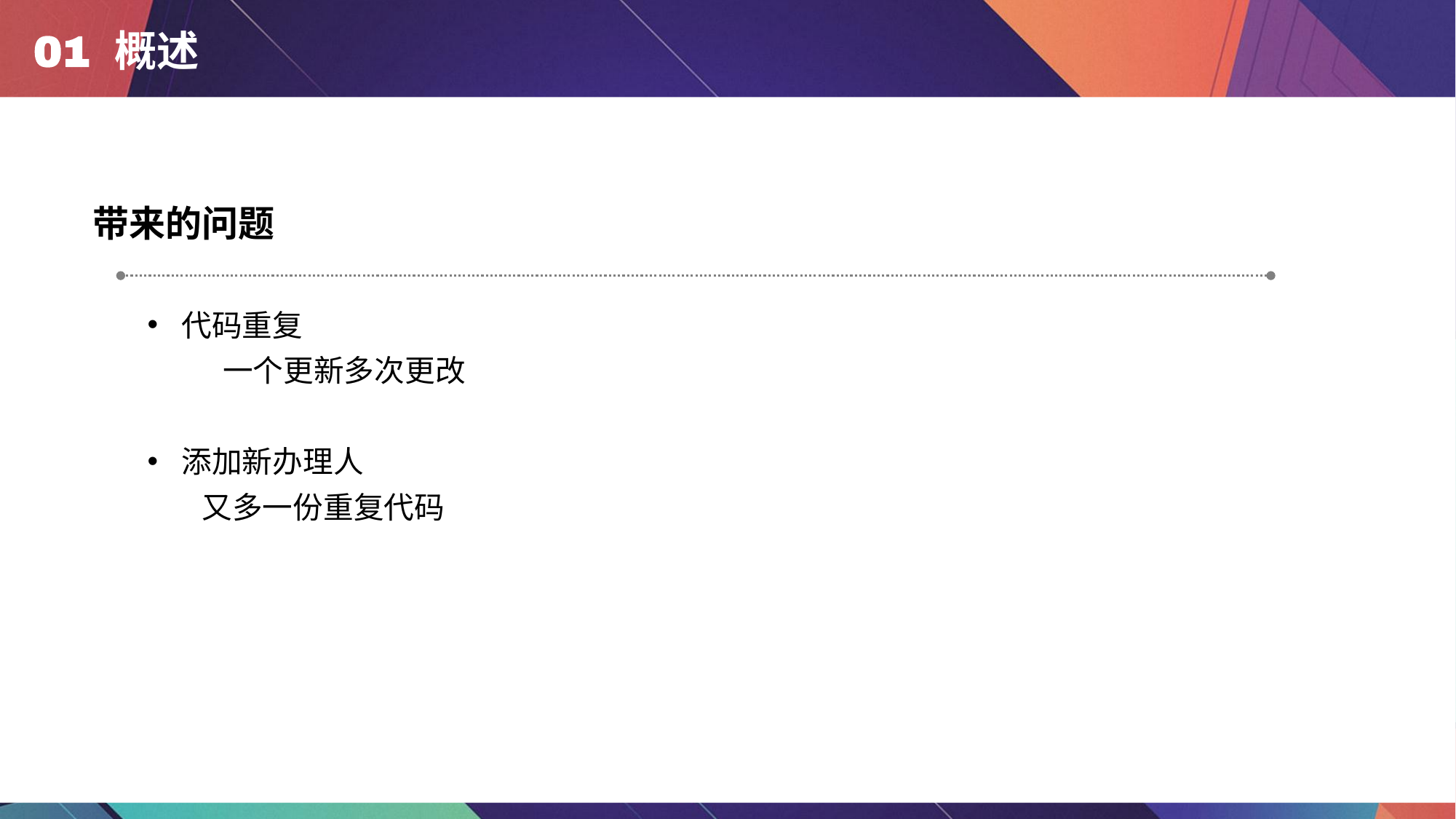

# 01 概述
带来的问题

代码重复
   	  一个更新多次更改

添加新办理人
     	又多一份重复代码